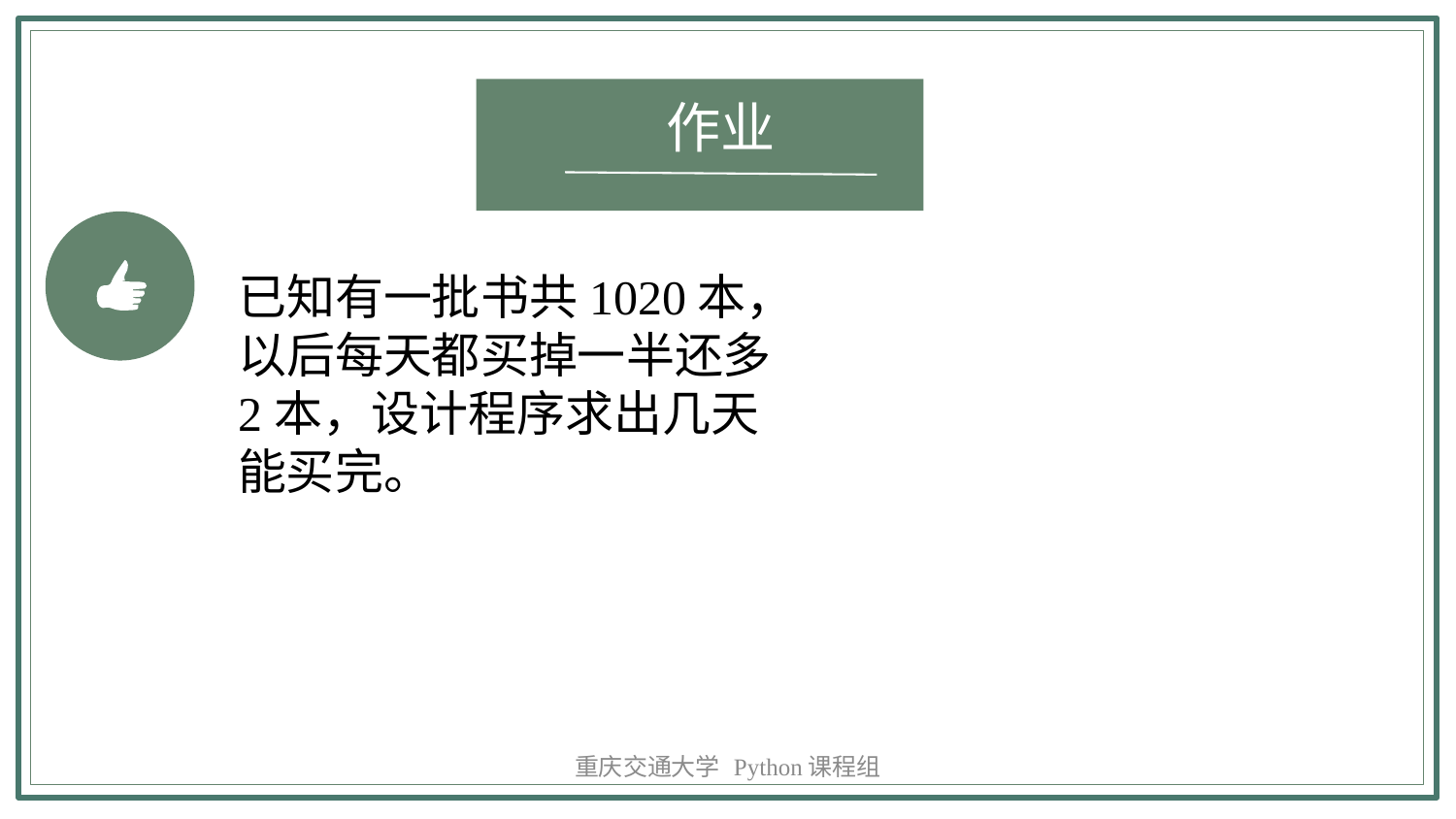

作业

已知有一批书共1020本，以后每天都买掉一半还多2本，设计程序求出几天能买完。

重庆交通大学 Python课程组